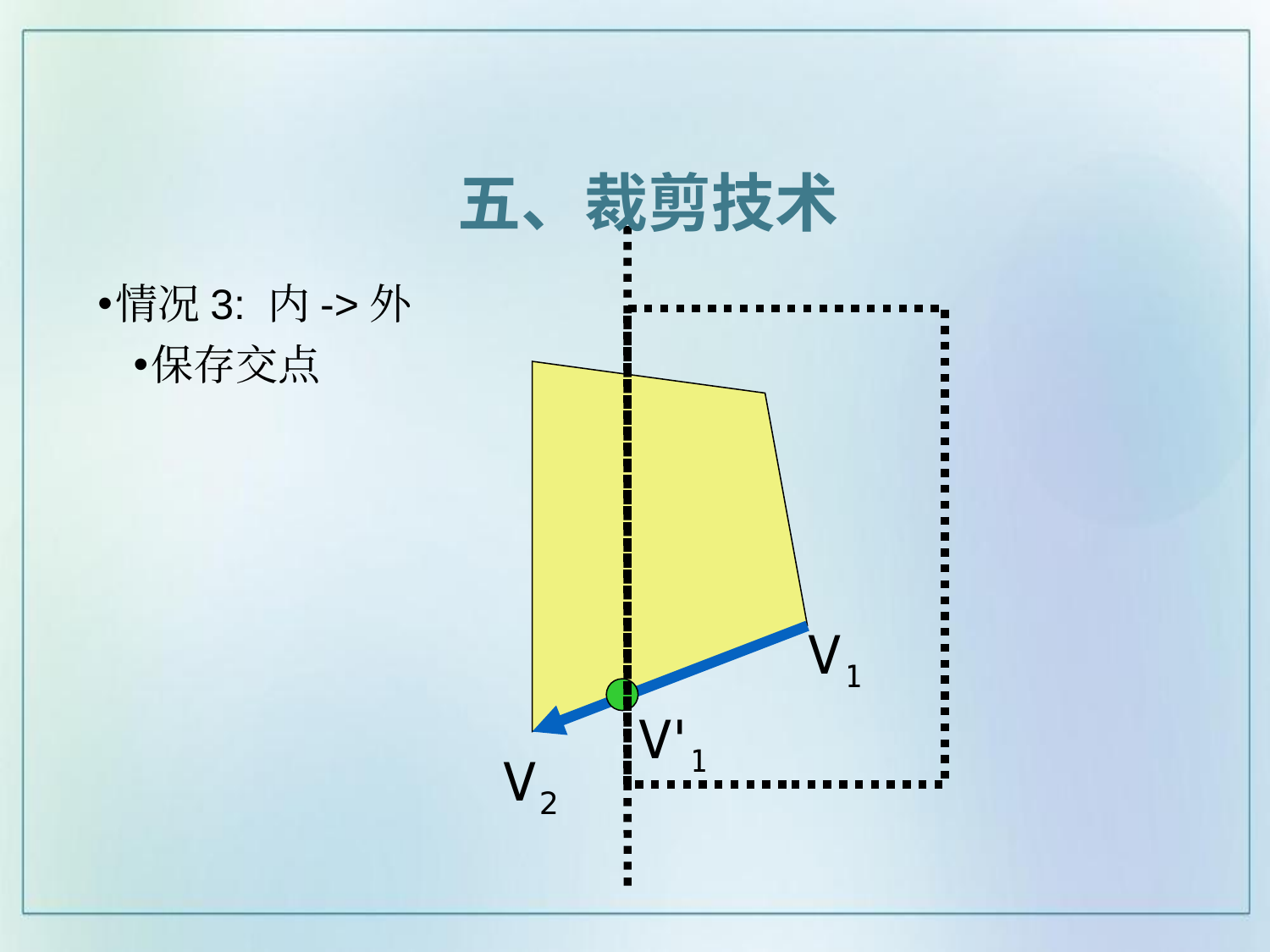

五、裁剪技术

V1

V'1
V2
情况3: 内->外
保存交点